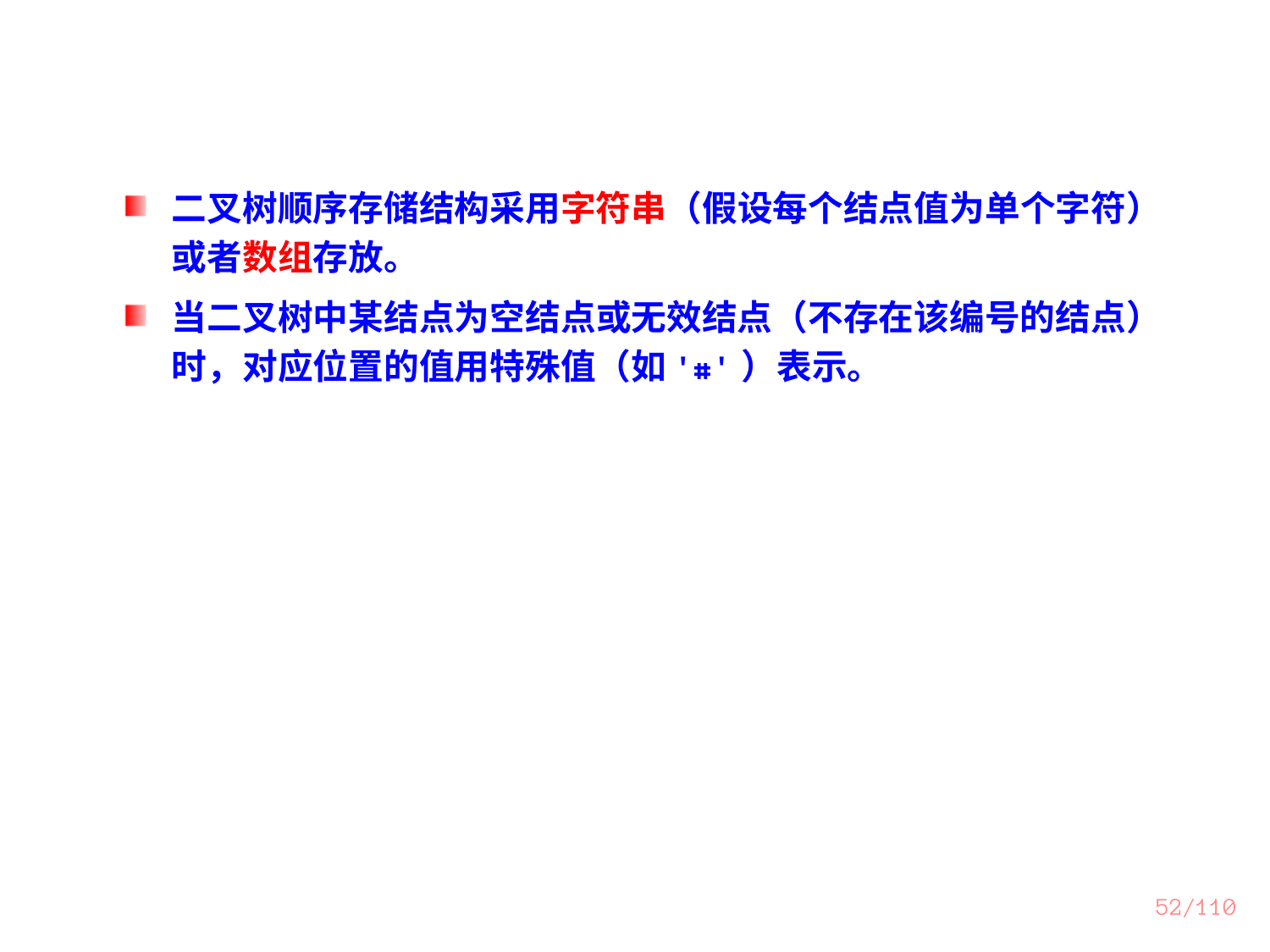

二叉树顺序存储结构采用字符串（假设每个结点值为单个字符）或者数组存放。
当二叉树中某结点为空结点或无效结点（不存在该编号的结点）时，对应位置的值用特殊值（如'#'）表示。
52/110